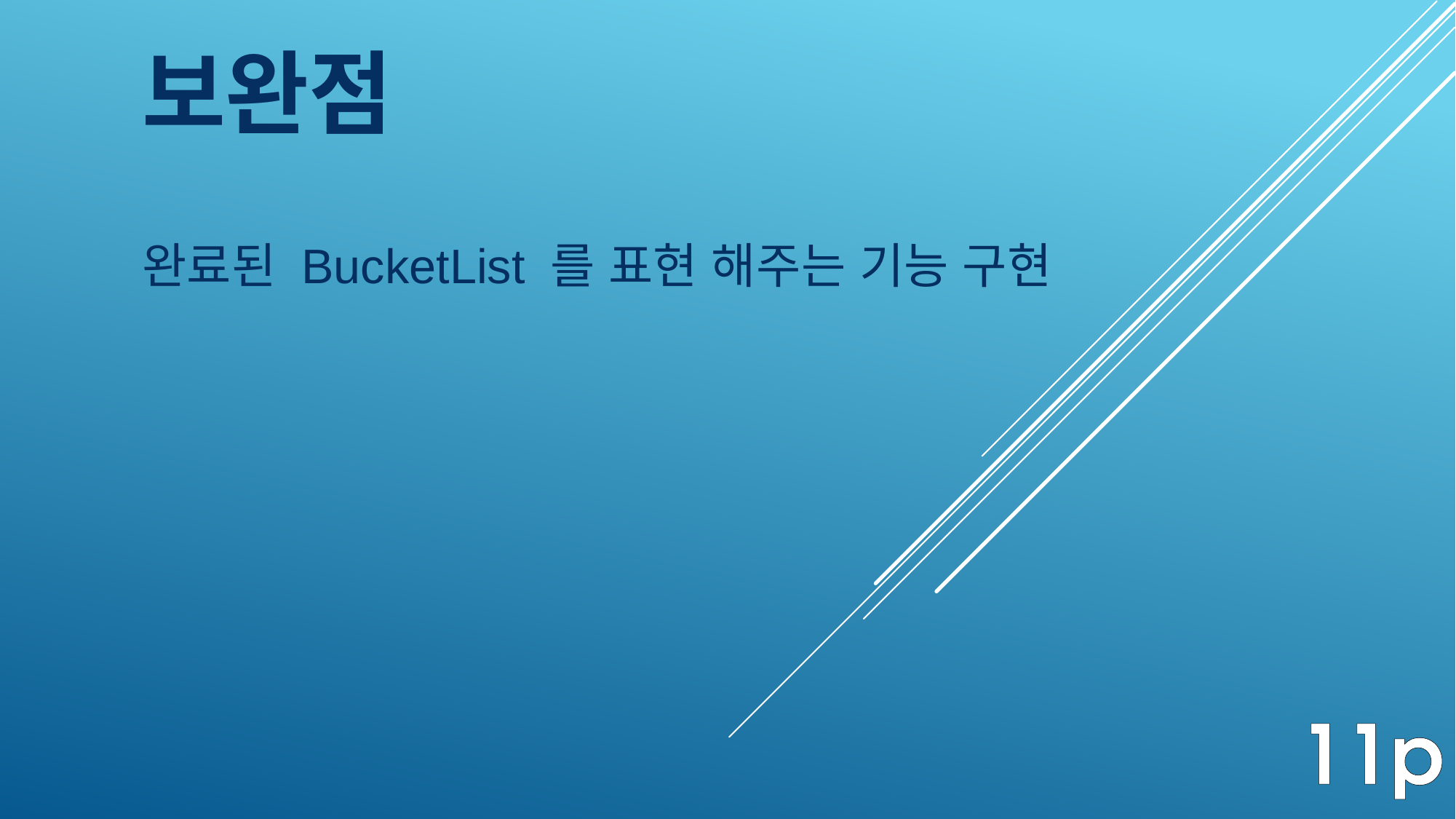

보완점
완료된 BucketList 를 표현 해주는 기능 구현
11p